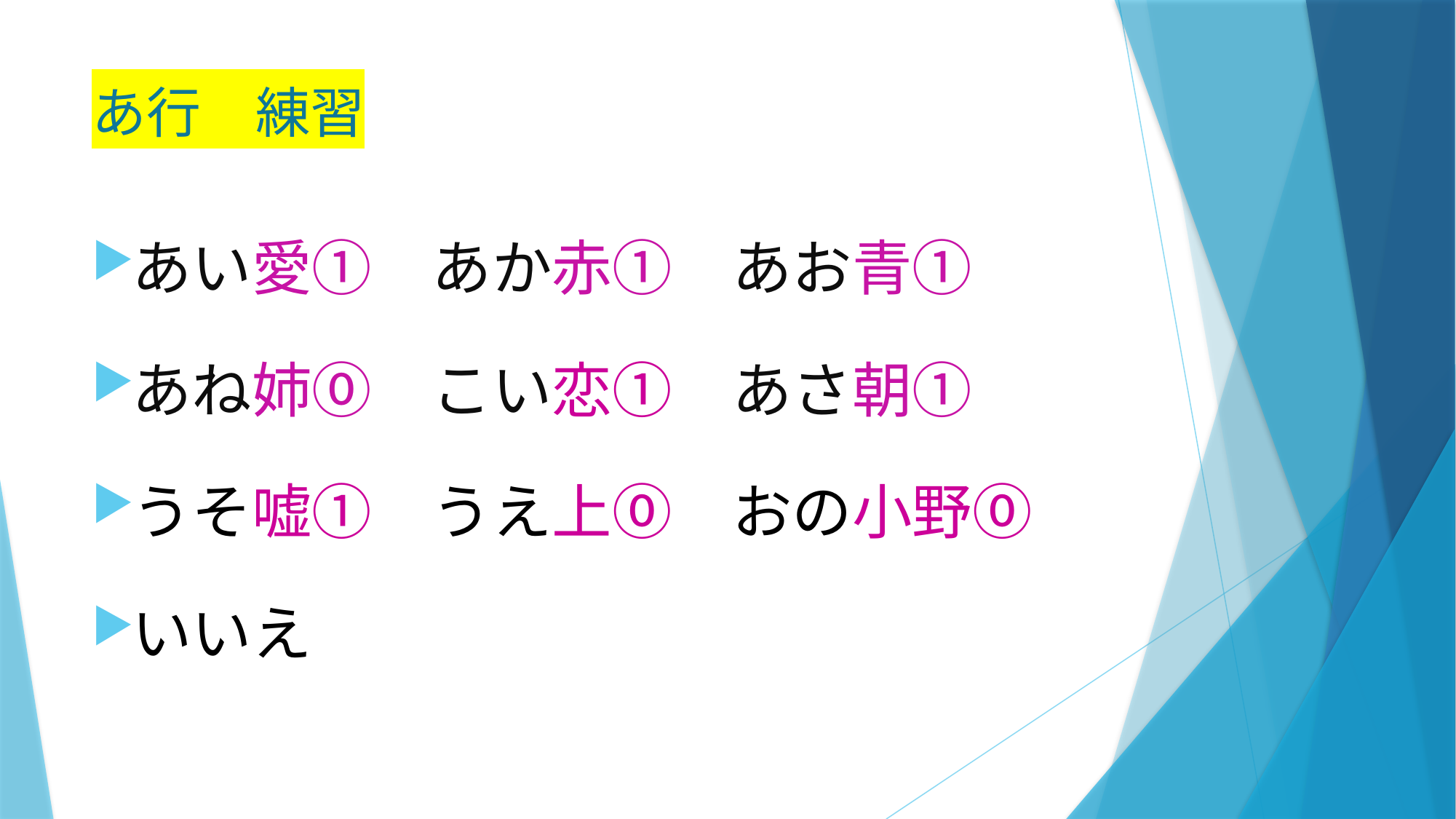

# あ行　練習
あい愛①　あか赤①　あお青①
あね姉⓪　こい恋①　あさ朝①
うそ嘘①　うえ上⓪　おの小野⓪
いいえ